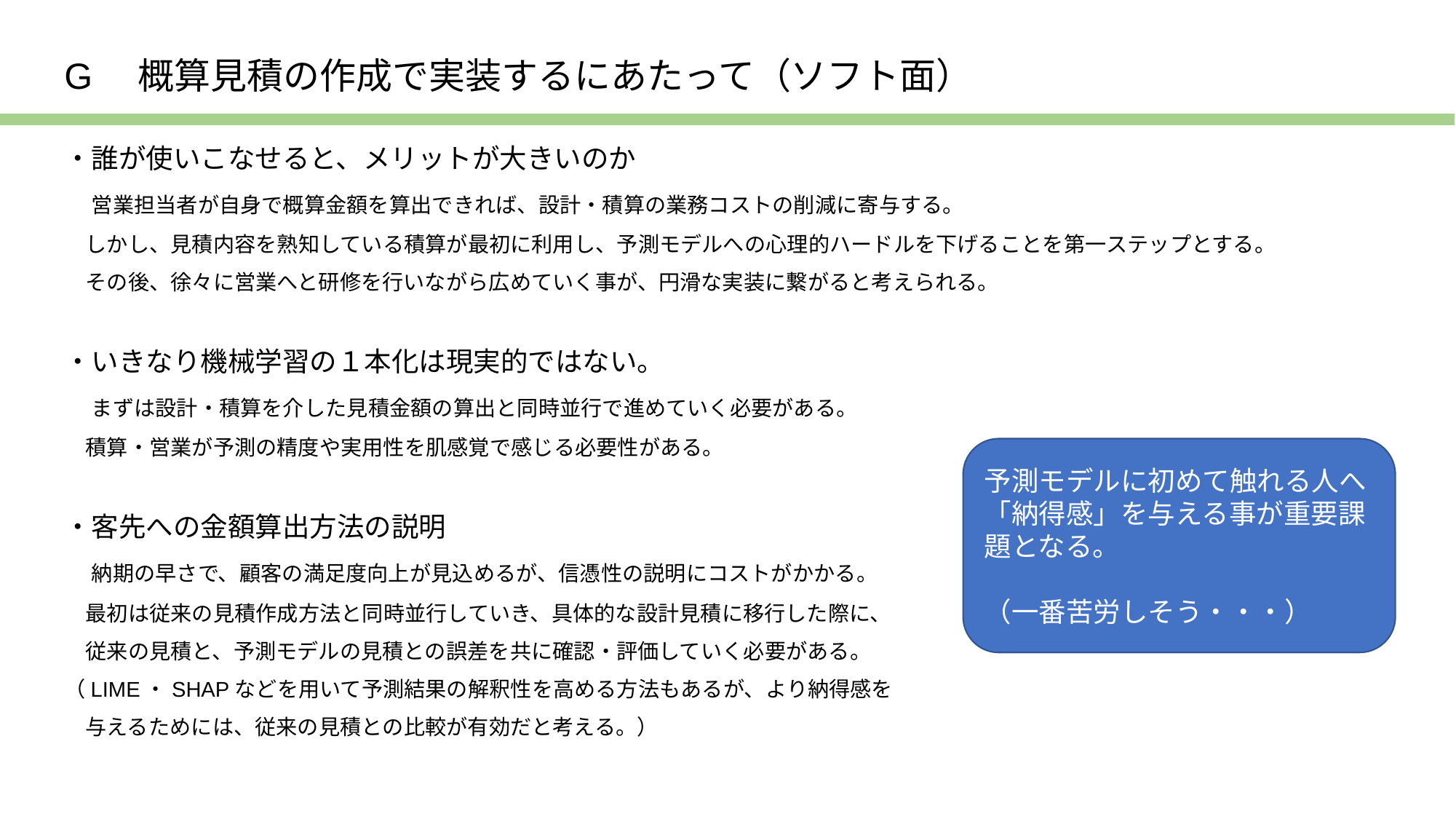

G　概算見積の作成で実装するにあたって（ソフト面）

・誰が使いこなせると、メリットが大きいのか
　営業担当者が自身で概算金額を算出できれば、設計・積算の業務コストの削減に寄与する。
　しかし、見積内容を熟知している積算が最初に利用し、予測モデルへの心理的ハードルを下げることを第一ステップとする。
　その後、徐々に営業へと研修を行いながら広めていく事が、円滑な実装に繋がると考えられる。

・いきなり機械学習の１本化は現実的ではない。
　まずは設計・積算を介した見積金額の算出と同時並行で進めていく必要がある。
　積算・営業が予測の精度や実用性を肌感覚で感じる必要性がある。

・客先への金額算出方法の説明
　納期の早さで、顧客の満足度向上が見込めるが、信憑性の説明にコストがかかる。
　最初は従来の見積作成方法と同時並行していき、具体的な設計見積に移行した際に、
　従来の見積と、予測モデルの見積との誤差を共に確認・評価していく必要がある。
（LIME・SHAPなどを用いて予測結果の解釈性を高める方法もあるが、より納得感を
　与えるためには、従来の見積との比較が有効だと考える。）

予測モデルに初めて触れる人へ「納得感」を与える事が重要課題となる。

（一番苦労しそう・・・）